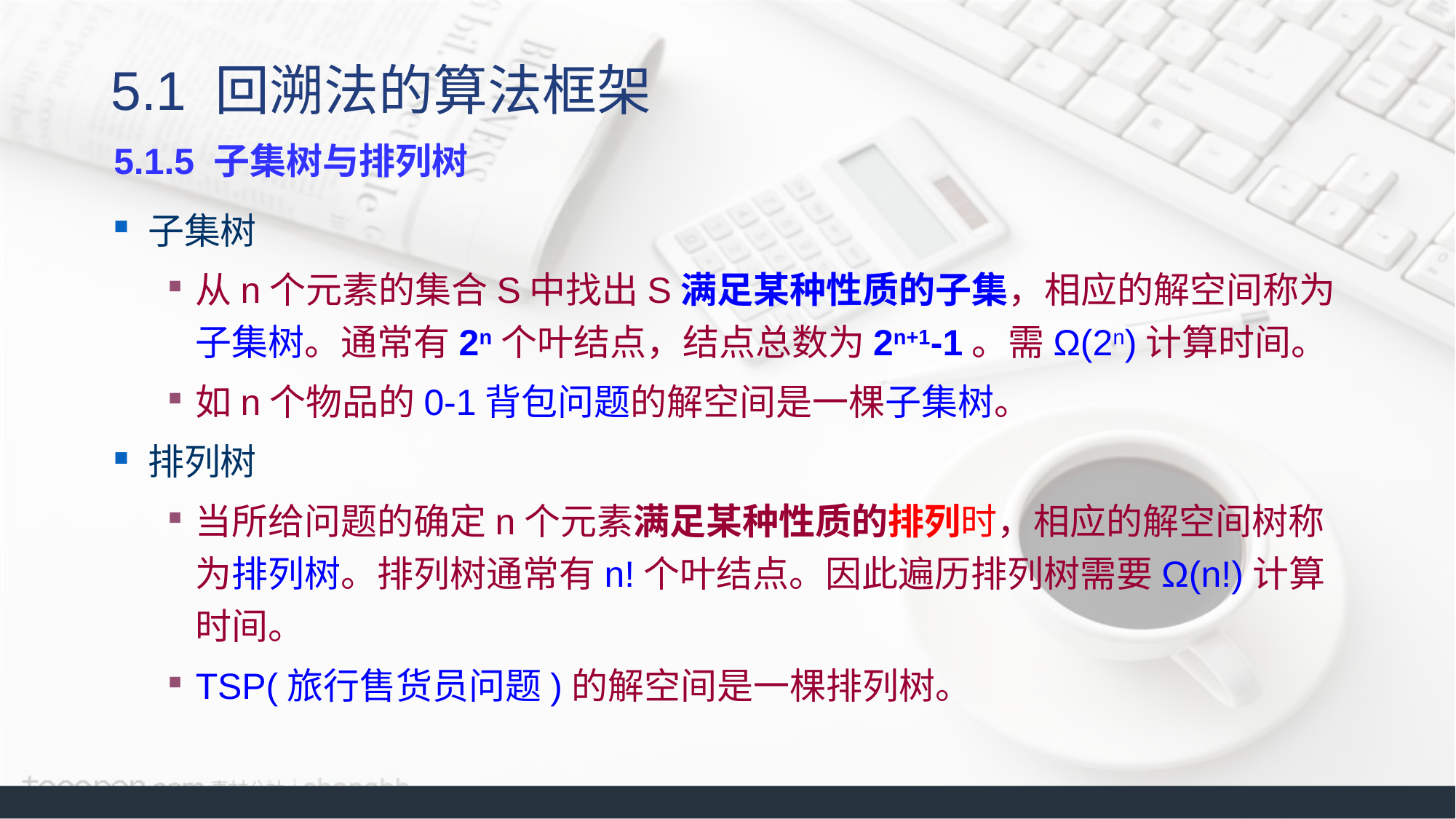

# 5.1 回溯法的算法框架
5.1.5 子集树与排列树
子集树
从n个元素的集合S中找出S满足某种性质的子集，相应的解空间称为子集树。通常有2n个叶结点，结点总数为2n+1-1。需Ω(2n)计算时间。
如n个物品的0-1背包问题的解空间是一棵子集树。
排列树
当所给问题的确定n个元素满足某种性质的排列时，相应的解空间树称为排列树。排列树通常有n!个叶结点。因此遍历排列树需要Ω(n!)计算时间。
TSP(旅行售货员问题)的解空间是一棵排列树。